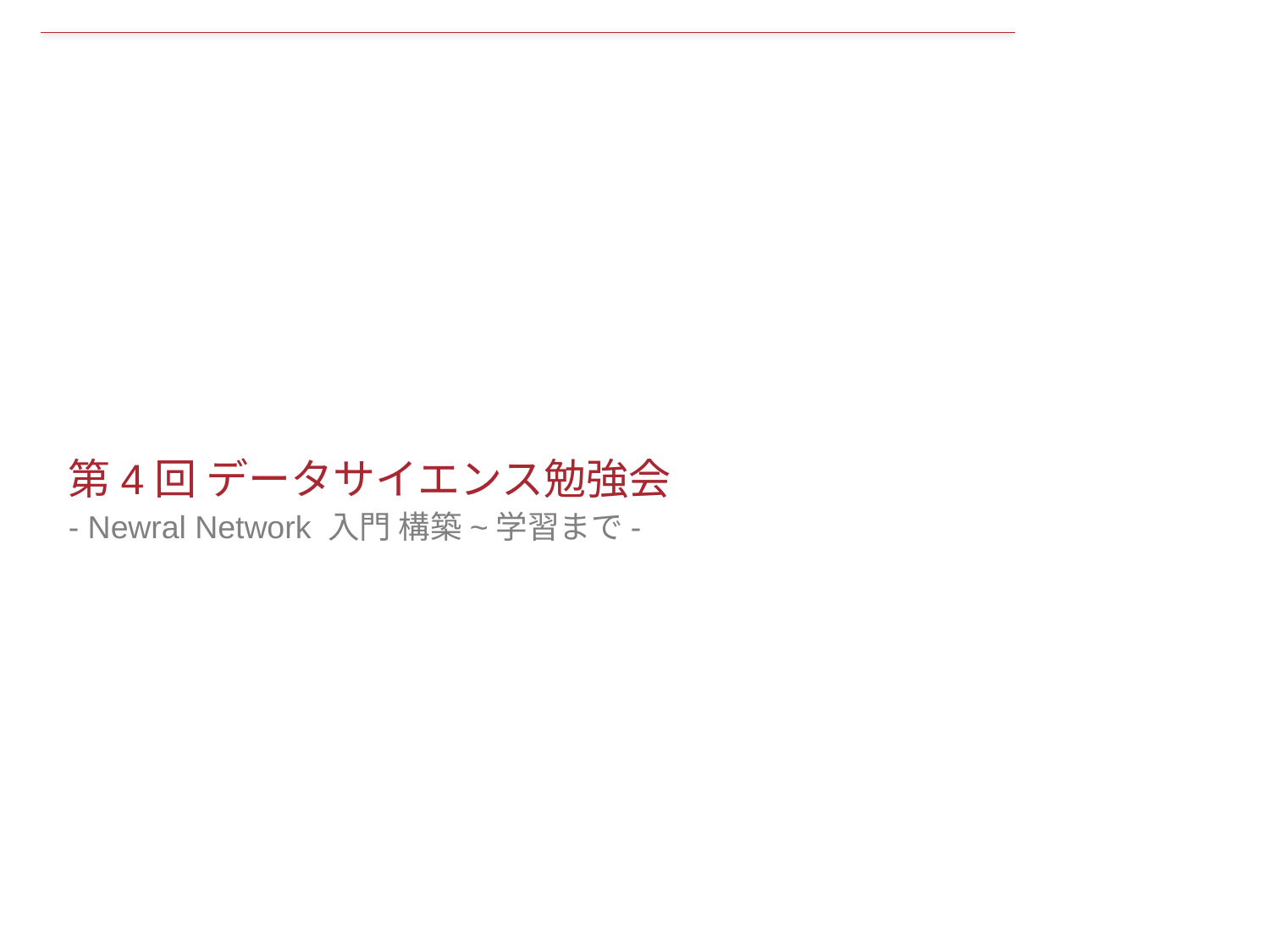

# 第4回 データサイエンス勉強会 - Newral Network 入門 構築~学習まで-